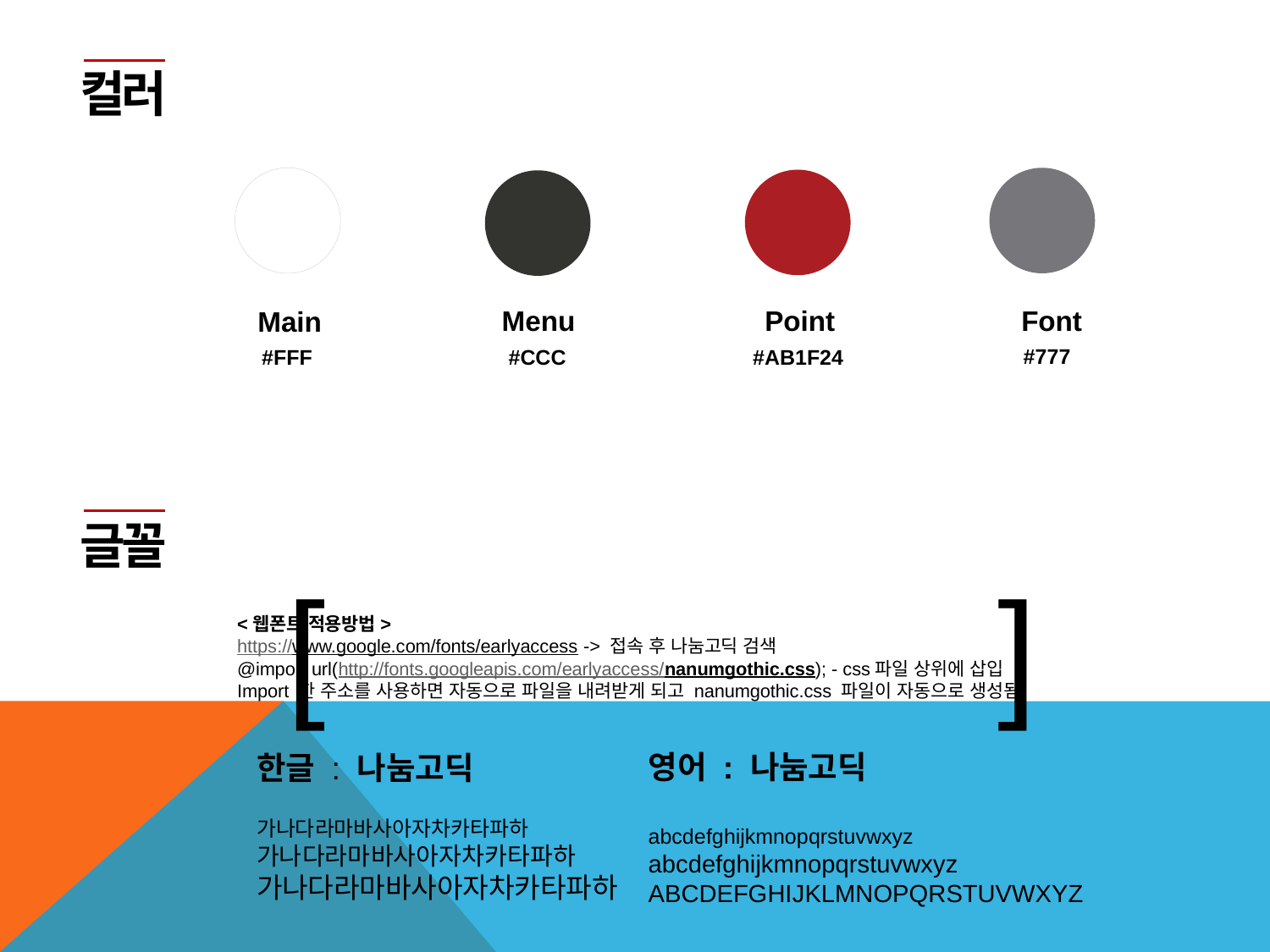

컬러

Font
Menu
Point
Main
#777
#FFF
#CCC
#AB1F24
글꼴
[                   ]
<웹폰트 적용방법>
https://www.google.com/fonts/earlyaccess -> 접속 후 나눔고딕 검색
@import url(http://fonts.googleapis.com/earlyaccess/nanumgothic.css); - css파일 상위에 삽입
Import 한 주소를 사용하면 자동으로 파일을 내려받게 되고 nanumgothic.css 파일이 자동으로 생성됨

영어 : 나눔고딕

abcdefghijkmnopqrstuvwxyz
abcdefghijkmnopqrstuvwxyz
ABCDEFGHIJKLMNOPQRSTUVWXYZ
한글 : 나눔고딕

가나다라마바사아자차카타파하
가나다라마바사아자차카타파하
가나다라마바사아자차카타파하